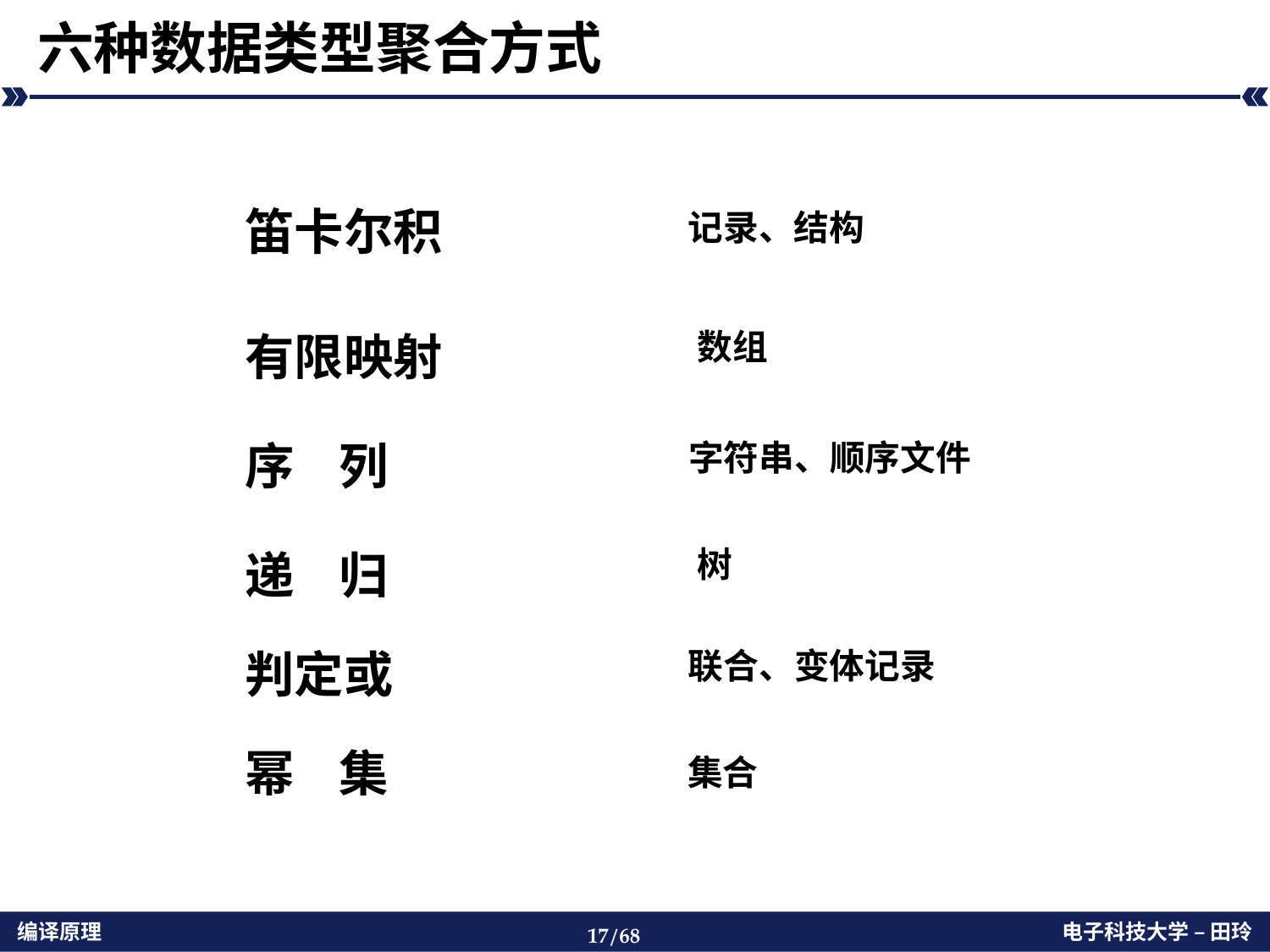

# 六种数据类型聚合方式
笛卡尔积
记录、结构
有限映射
数组
序    列
字符串、顺序文件
递    归
树
判定或
联合、变体记录
幂    集
集合